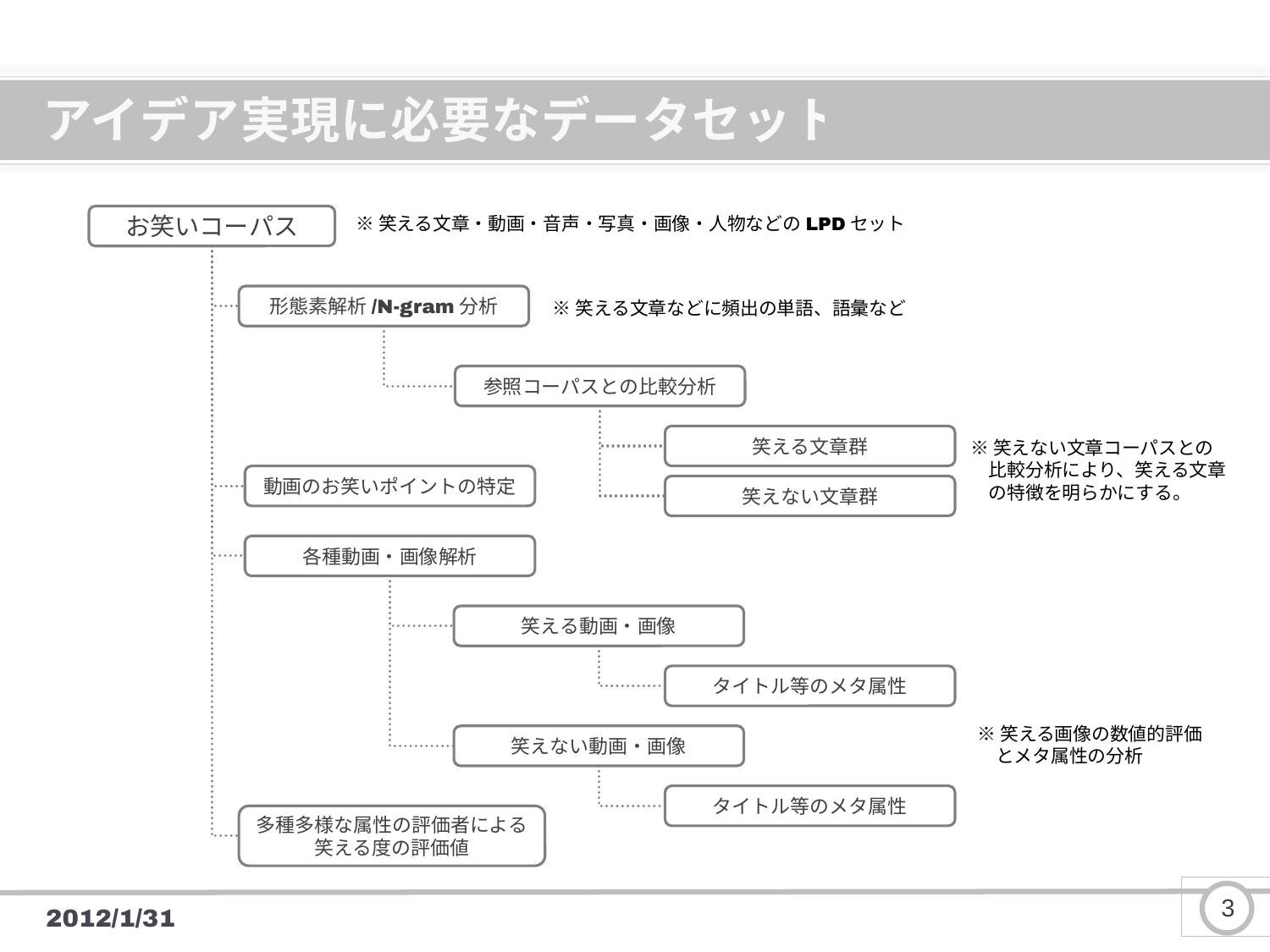

# アイデア実現に必要なデータセット
お笑いコーパス
※笑える文章・動画・音声・写真・画像・人物などのLPDセット
形態素解析/N-gram分析
※笑える文章などに頻出の単語、語彙など
参照コーパスとの比較分析
笑える文章群
※笑えない文章コーパスとの
　比較分析により、笑える文章
　の特徴を明らかにする。
動画のお笑いポイントの特定
笑えない文章群
各種動画・画像解析
笑える動画・画像
タイトル等のメタ属性
※笑える画像の数値的評価
　とメタ属性の分析
笑えない動画・画像
タイトル等のメタ属性
多種多様な属性の評価者による笑える度の評価値
3
2012/1/31